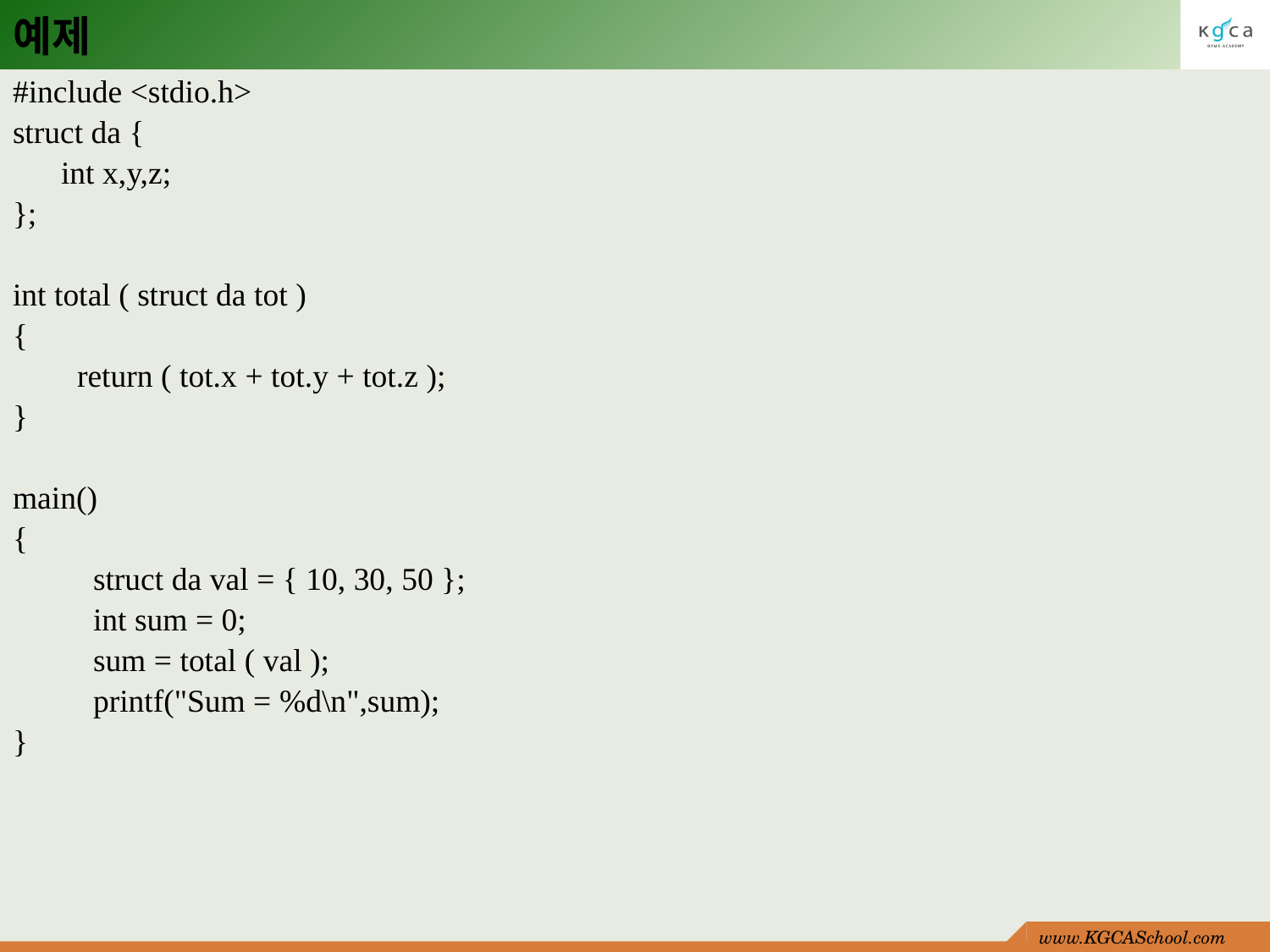

# 예제
#include <stdio.h>
struct da {
      int x,y,z;
};

int total ( struct da tot )
{
        return ( tot.x + tot.y + tot.z );
}

main()
{
          struct da val = { 10, 30, 50 };
          int sum = 0;
          sum = total ( val );
          printf("Sum = %d\n",sum);
}